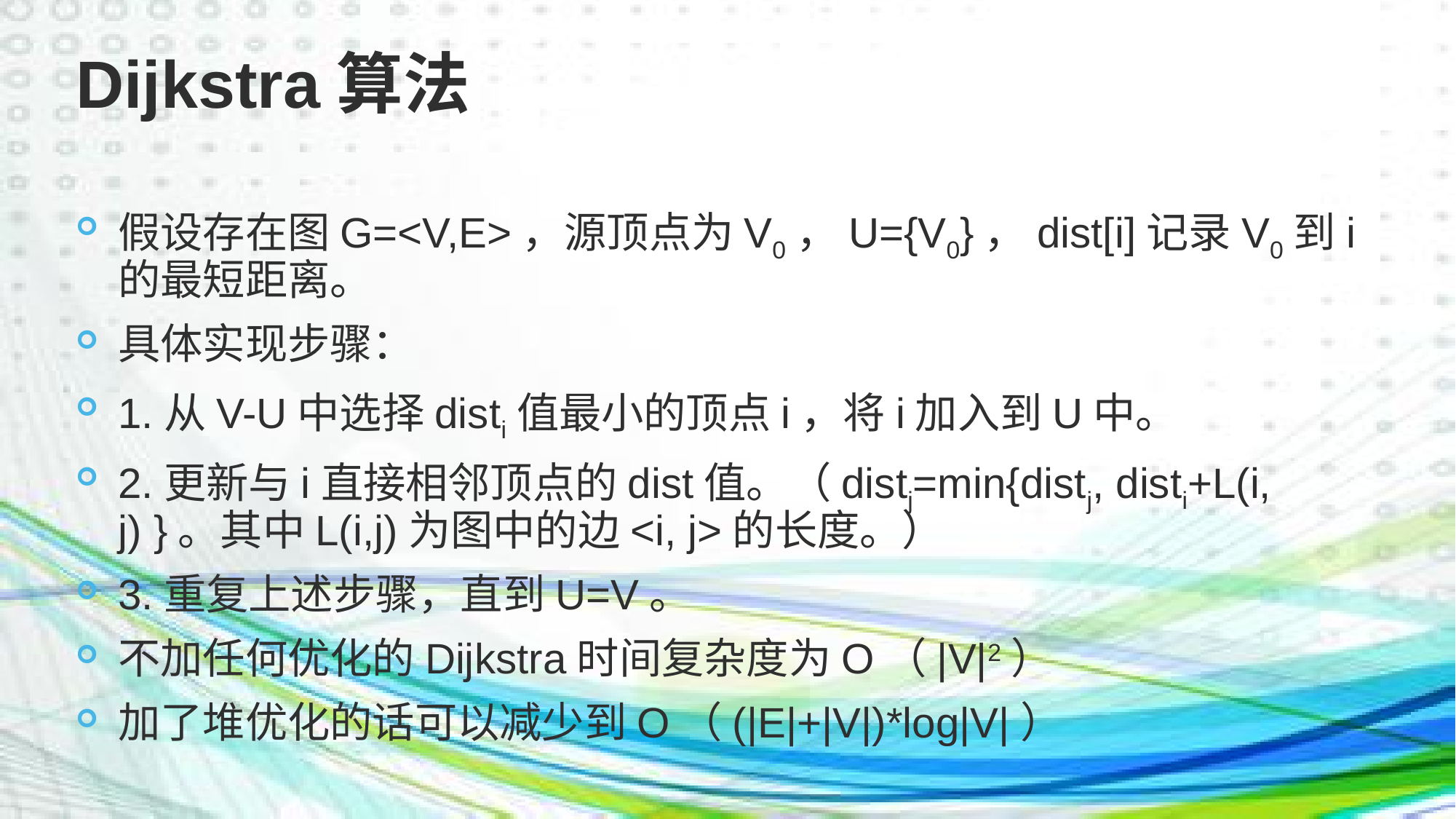

# Dijkstra算法
假设存在图G=<V,E>，源顶点为V0，U={V0}，dist[i]记录V0到i的最短距离。
具体实现步骤：
1.从V-U中选择disti值最小的顶点i，将i加入到U中。
2.更新与i直接相邻顶点的dist值。（distj=min{distj, disti+L(i, j) }。其中L(i,j)为图中的边<i, j>的长度。）
3.重复上述步骤，直到U=V。
不加任何优化的Dijkstra时间复杂度为O（|V|2）
加了堆优化的话可以减少到O（(|E|+|V|)*log|V|）